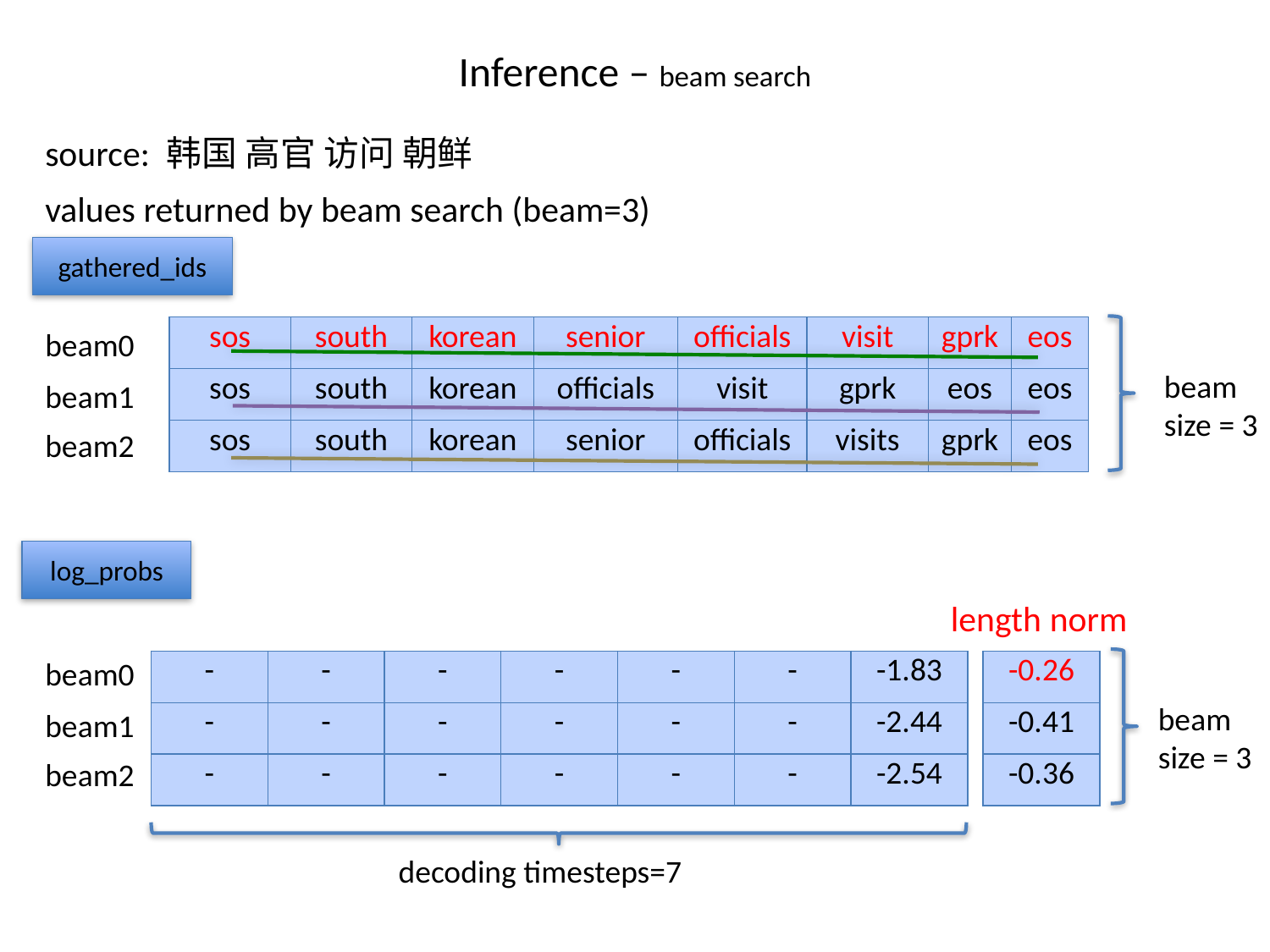

# Inference – beam search
source: 韩国 高官 访问 朝鲜
values returned by beam search (beam=3)
gathered_ids

| sos | south | korean | senior | officials | visit | gprk | eos |
| --- | --- | --- | --- | --- | --- | --- | --- |
| sos | south | korean | officials | visit | gprk | eos | eos |
| sos | south | korean | senior | officials | visits | gprk | eos |
beam0

beam
size = 3
beam1

beam2

log_probs
length norm

beam0

| - | - | - | - | - | - | -1.83 |
| --- | --- | --- | --- | --- | --- | --- |
| - | - | - | - | - | - | -2.44 |
| - | - | - | - | - | - | -2.54 |
| -0.26 |
| --- |
| -0.41 |
| -0.36 |
beam
size = 3
beam1
beam2
decoding timesteps=7